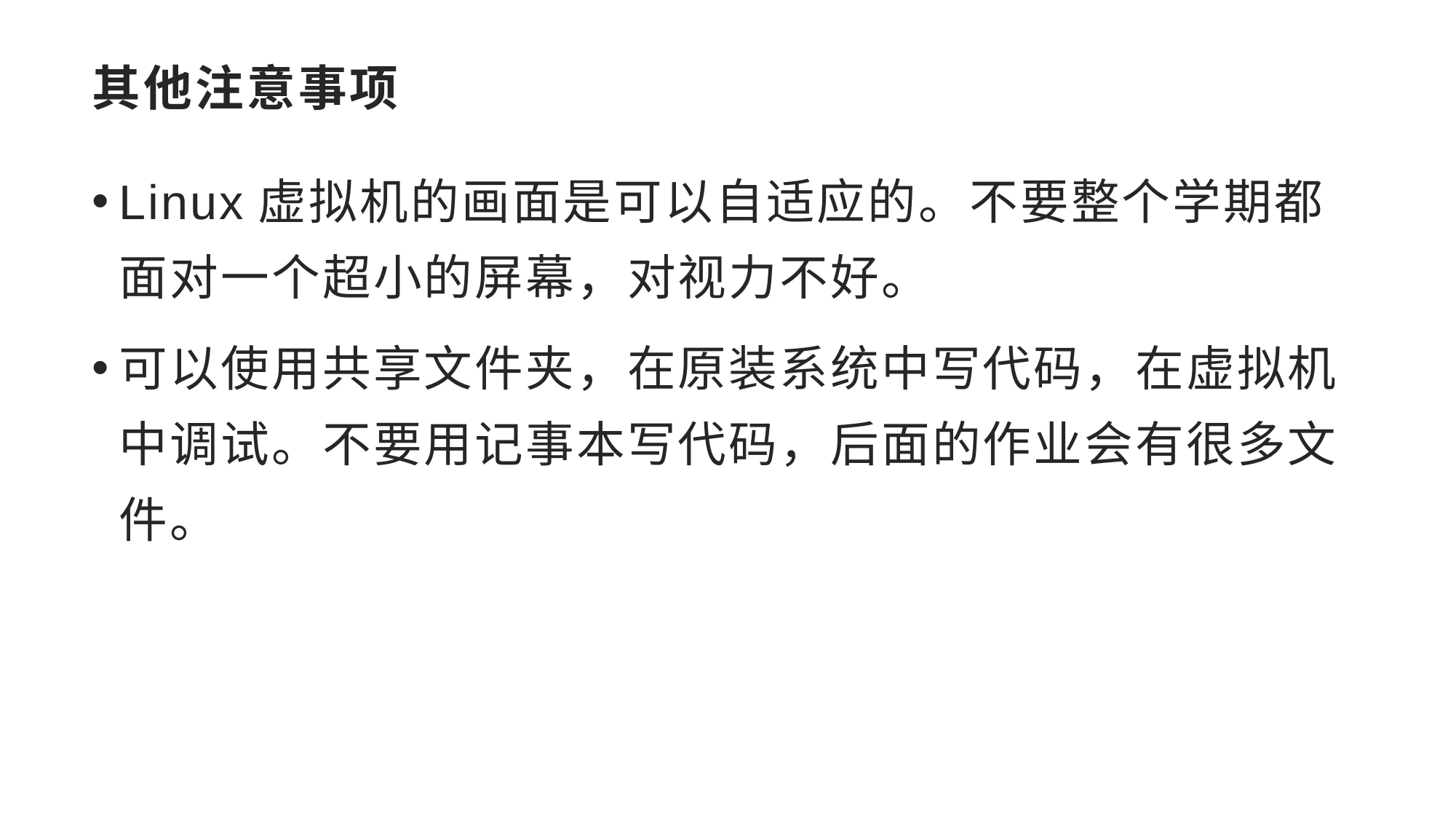

# 其他注意事项
Linux虚拟机的画面是可以自适应的。不要整个学期都面对一个超小的屏幕，对视力不好。
可以使用共享文件夹，在原装系统中写代码，在虚拟机中调试。不要用记事本写代码，后面的作业会有很多文件。